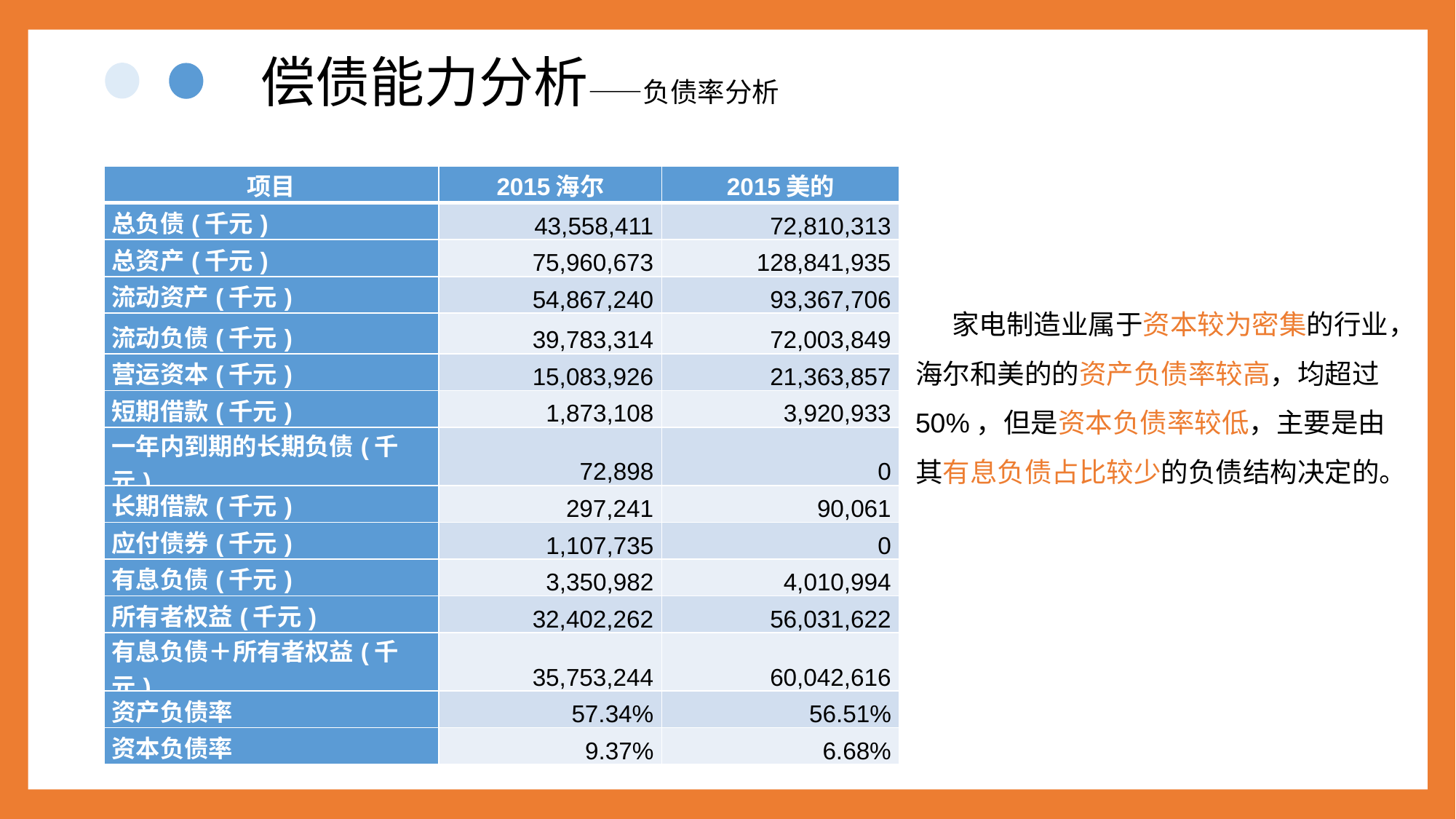

偿债能力分析——负债率分析

| 项目 | 2015海尔 | 2015美的 |
| --- | --- | --- |
| 总负债(千元) | 43,558,411 | 72,810,313 |
| 总资产(千元) | 75,960,673 | 128,841,935 |
| 流动资产(千元) | 54,867,240 | 93,367,706 |
| 流动负债(千元) | 39,783,314 | 72,003,849 |
| 营运资本(千元) | 15,083,926 | 21,363,857 |
| 短期借款(千元) | 1,873,108 | 3,920,933 |
| 一年内到期的长期负债(千元) | 72,898 | 0 |
| 长期借款(千元) | 297,241 | 90,061 |
| 应付债券(千元) | 1,107,735 | 0 |
| 有息负债(千元) | 3,350,982 | 4,010,994 |
| 所有者权益(千元) | 32,402,262 | 56,031,622 |
| 有息负债＋所有者权益(千元) | 35,753,244 | 60,042,616 |
| 资产负债率 | 57.34% | 56.51% |
| 资本负债率 | 9.37% | 6.68% |
家电制造业属于资本较为密集的行业，海尔和美的的资产负债率较高，均超过50%，但是资本负债率较低，主要是由其有息负债占比较少的负债结构决定的。